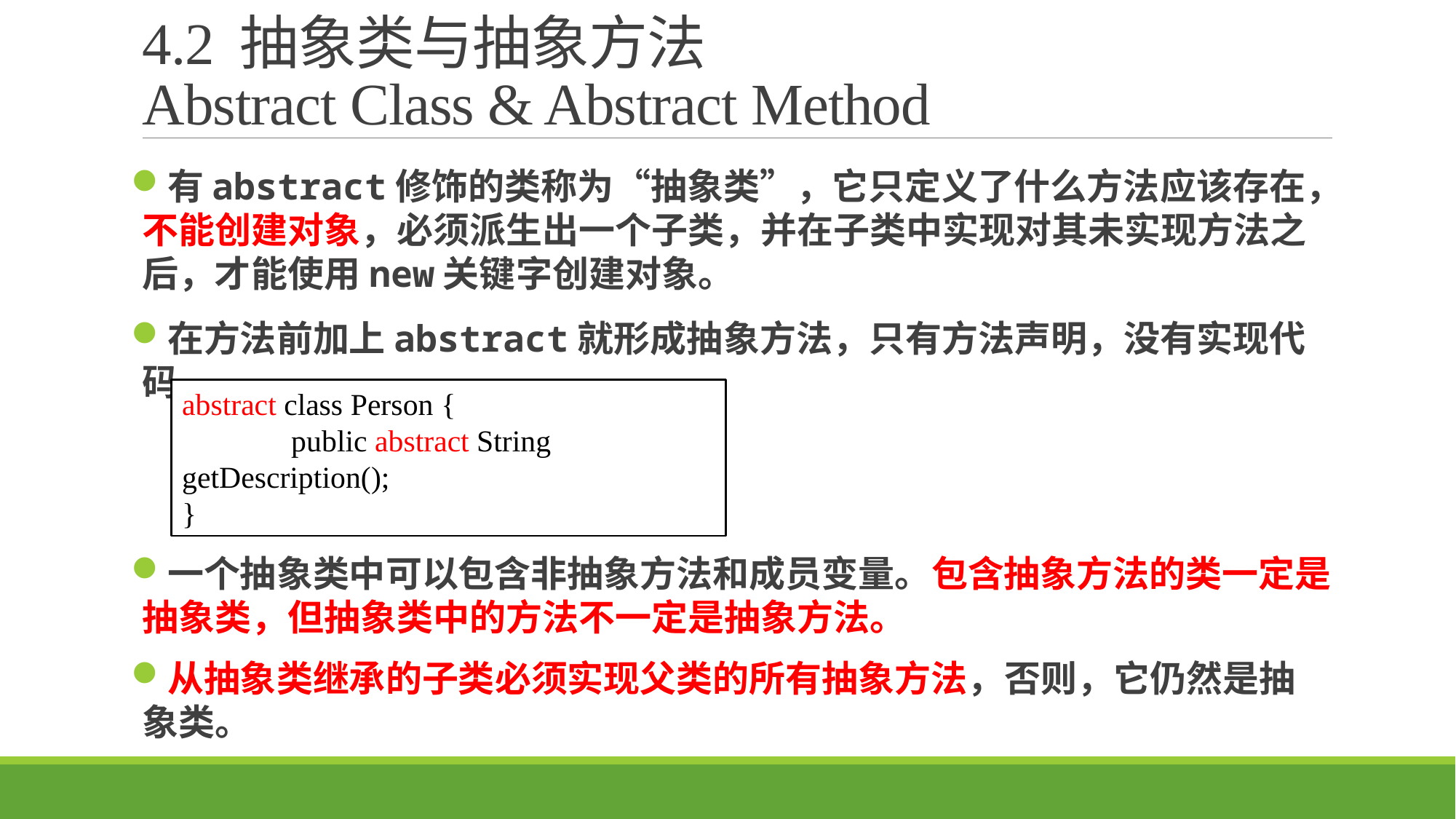

# 4.2 抽象类与抽象方法 Abstract Class & Abstract Method
有abstract修饰的类称为“抽象类”，它只定义了什么方法应该存在，不能创建对象，必须派生出一个子类，并在子类中实现对其未实现方法之后，才能使用new关键字创建对象。
在方法前加上abstract就形成抽象方法，只有方法声明，没有实现代码。

一个抽象类中可以包含非抽象方法和成员变量。包含抽象方法的类一定是抽象类，但抽象类中的方法不一定是抽象方法。
从抽象类继承的子类必须实现父类的所有抽象方法，否则，它仍然是抽象类。
abstract class Person {
	public abstract String getDescription();
}